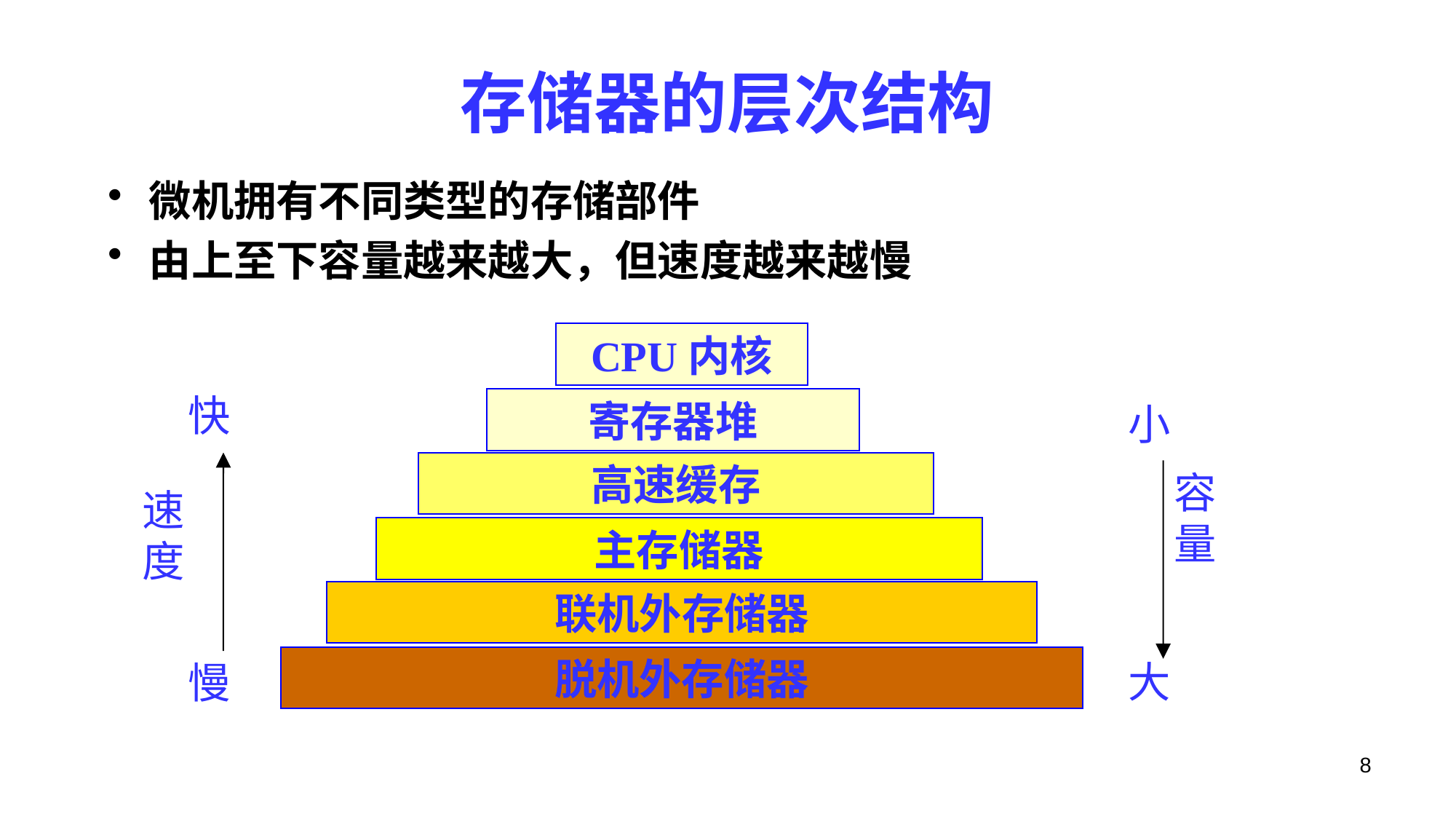

# 存储器的层次结构
微机拥有不同类型的存储部件
由上至下容量越来越大，但速度越来越慢
CPU内核
快
寄存器堆
小

高速缓存
容量

速度
主存储器
联机外存储器
脱机外存储器
大
慢
8